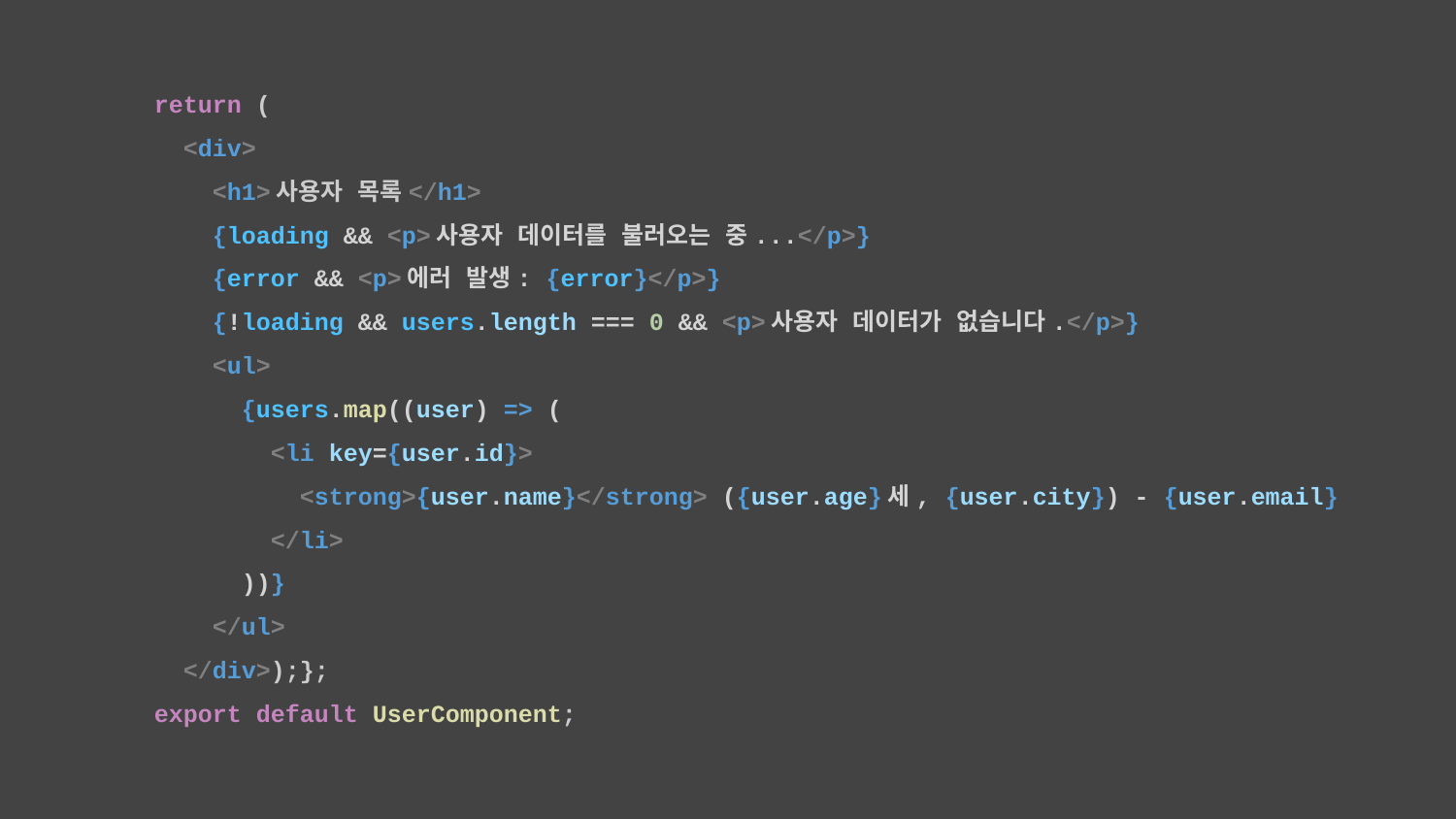

return (
  <div>
    <h1>사용자 목록</h1>
    {loading && <p>사용자 데이터를 불러오는 중...</p>}
    {error && <p>에러 발생: {error}</p>}
    {!loading && users.length === 0 && <p>사용자 데이터가 없습니다.</p>}
    <ul>
      {users.map((user) => (
        <li key={user.id}>
          <strong>{user.name}</strong> ({user.age}세, {user.city}) - {user.email}
        </li>
      ))}
    </ul>
  </div>);};
export default UserComponent;